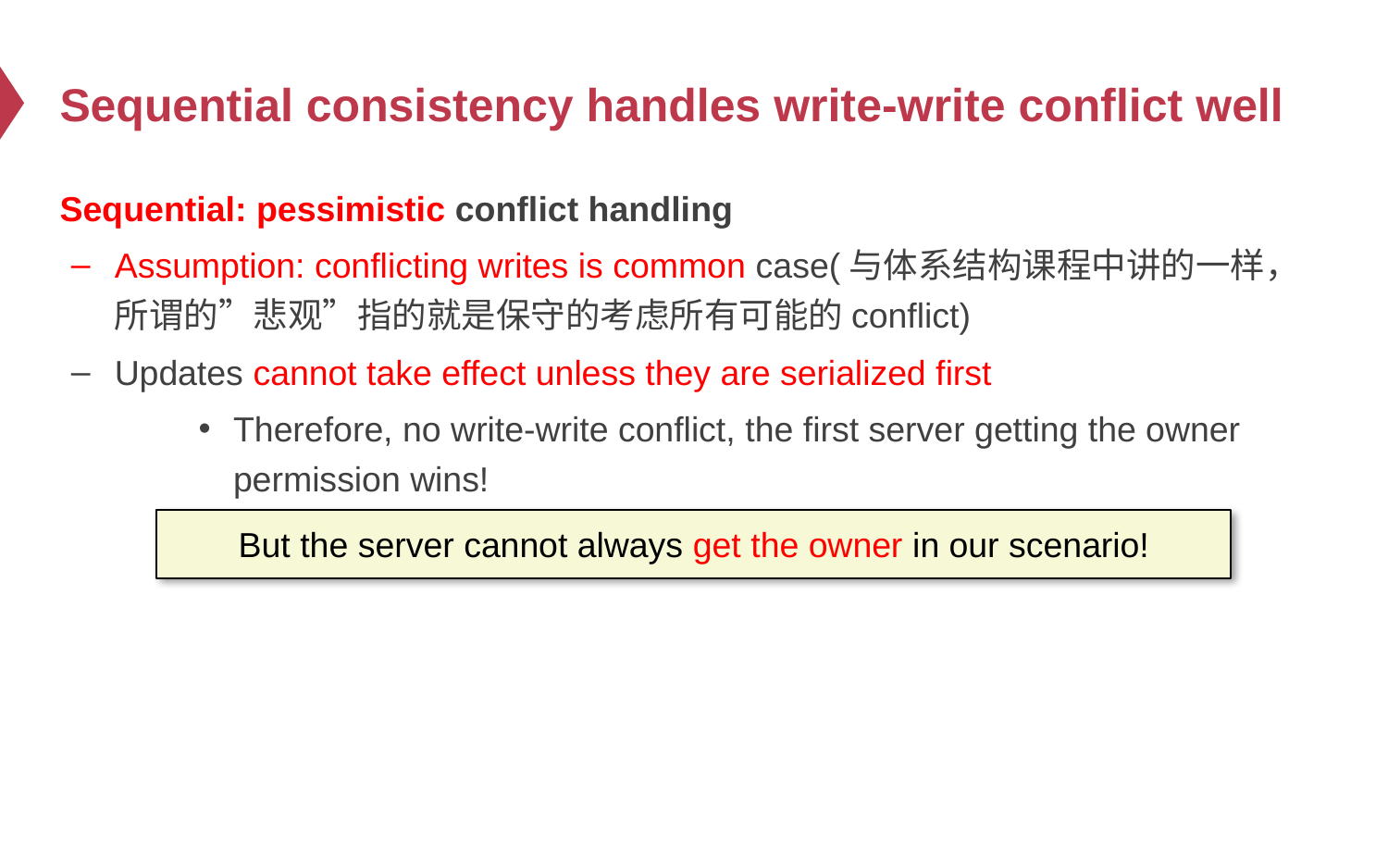

# Sequential consistency handles write-write conflict well
Sequential: pessimistic conflict handling
Assumption: conflicting writes is common case(与体系结构课程中讲的一样，所谓的”悲观”指的就是保守的考虑所有可能的conflict)
Updates cannot take effect unless they are serialized first
Therefore, no write-write conflict, the first server getting the owner permission wins!
But the server cannot always get the owner in our scenario!
25